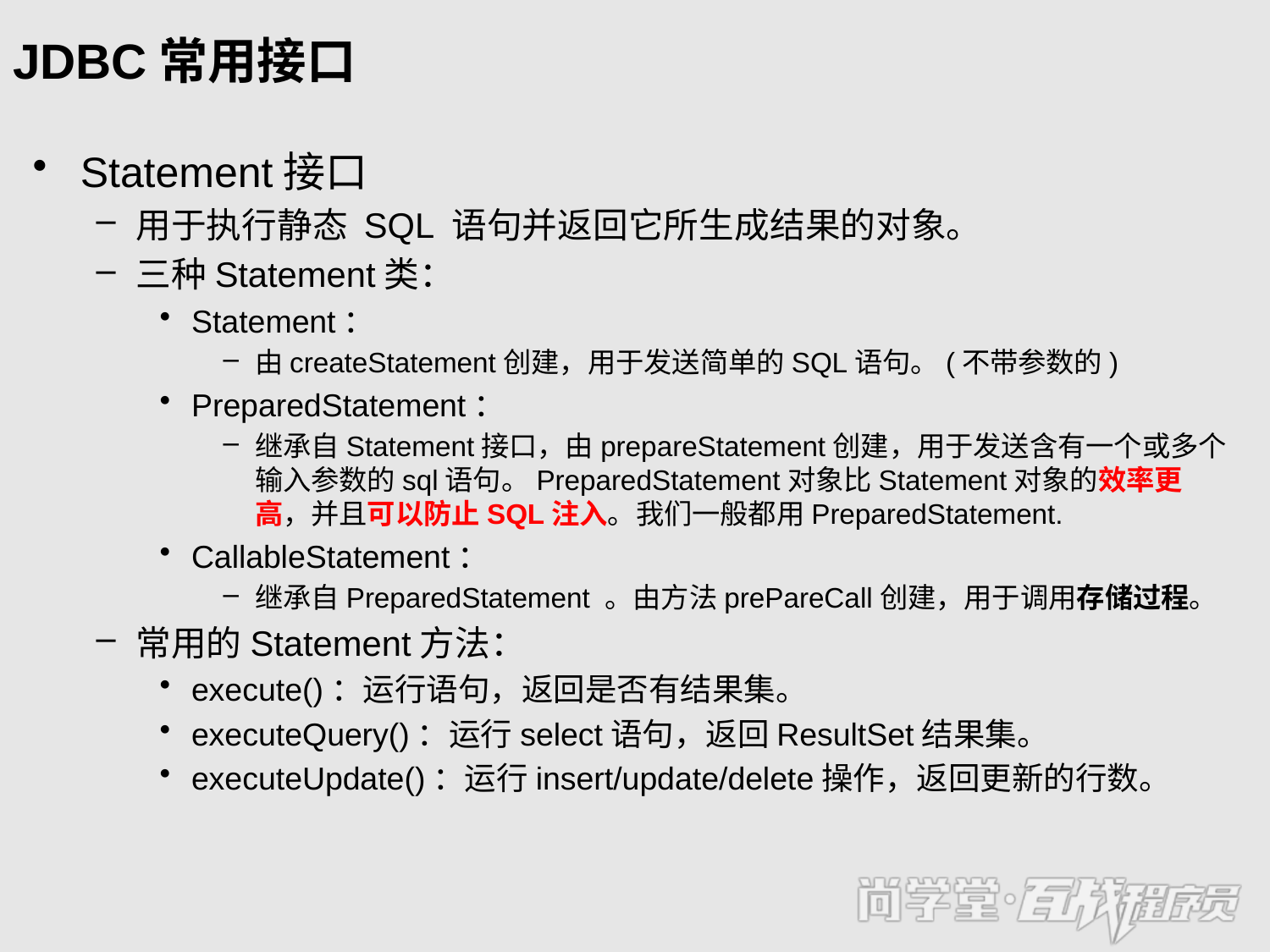

# JDBC常用接口
Statement接口
用于执行静态 SQL 语句并返回它所生成结果的对象。
三种Statement类：
Statement：
由createStatement创建，用于发送简单的SQL语句。(不带参数的)
PreparedStatement：
继承自Statement接口，由prepareStatement创建，用于发送含有一个或多个输入参数的sql语句。PreparedStatement对象比Statement对象的效率更高，并且可以防止SQL注入。我们一般都用PreparedStatement.
CallableStatement：
继承自PreparedStatement 。由方法prePareCall创建，用于调用存储过程。
常用的Statement方法：
execute()：运行语句，返回是否有结果集。
executeQuery()：运行select语句，返回ResultSet结果集。
executeUpdate()：运行insert/update/delete操作，返回更新的行数。